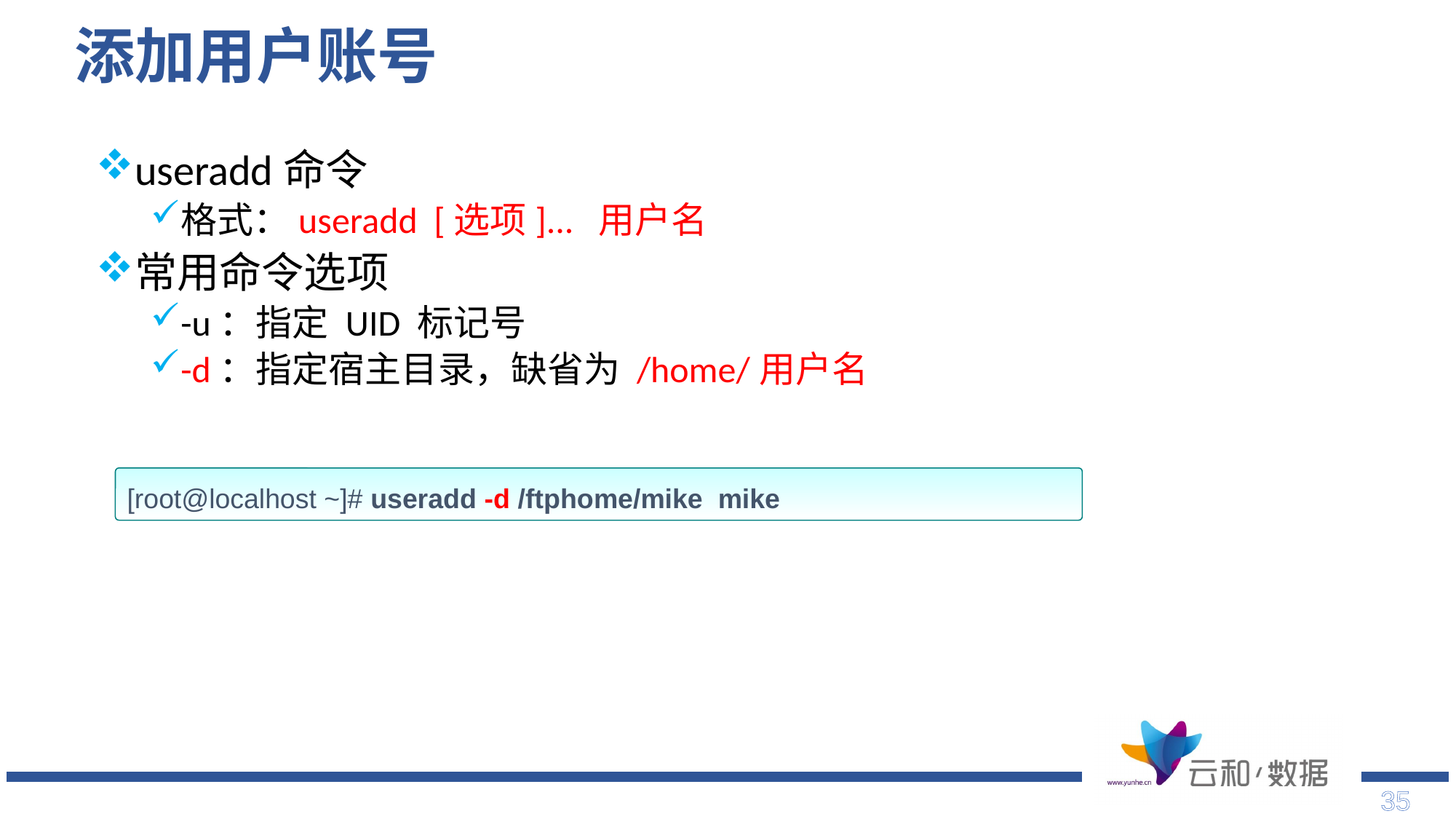

# 添加用户账号
useradd命令
格式：useradd  [选项]...  用户名
常用命令选项
-u：指定 UID 标记号
-d：指定宿主目录，缺省为 /home/用户名
[root@localhost ~]# useradd -d /ftphome/mike  mike